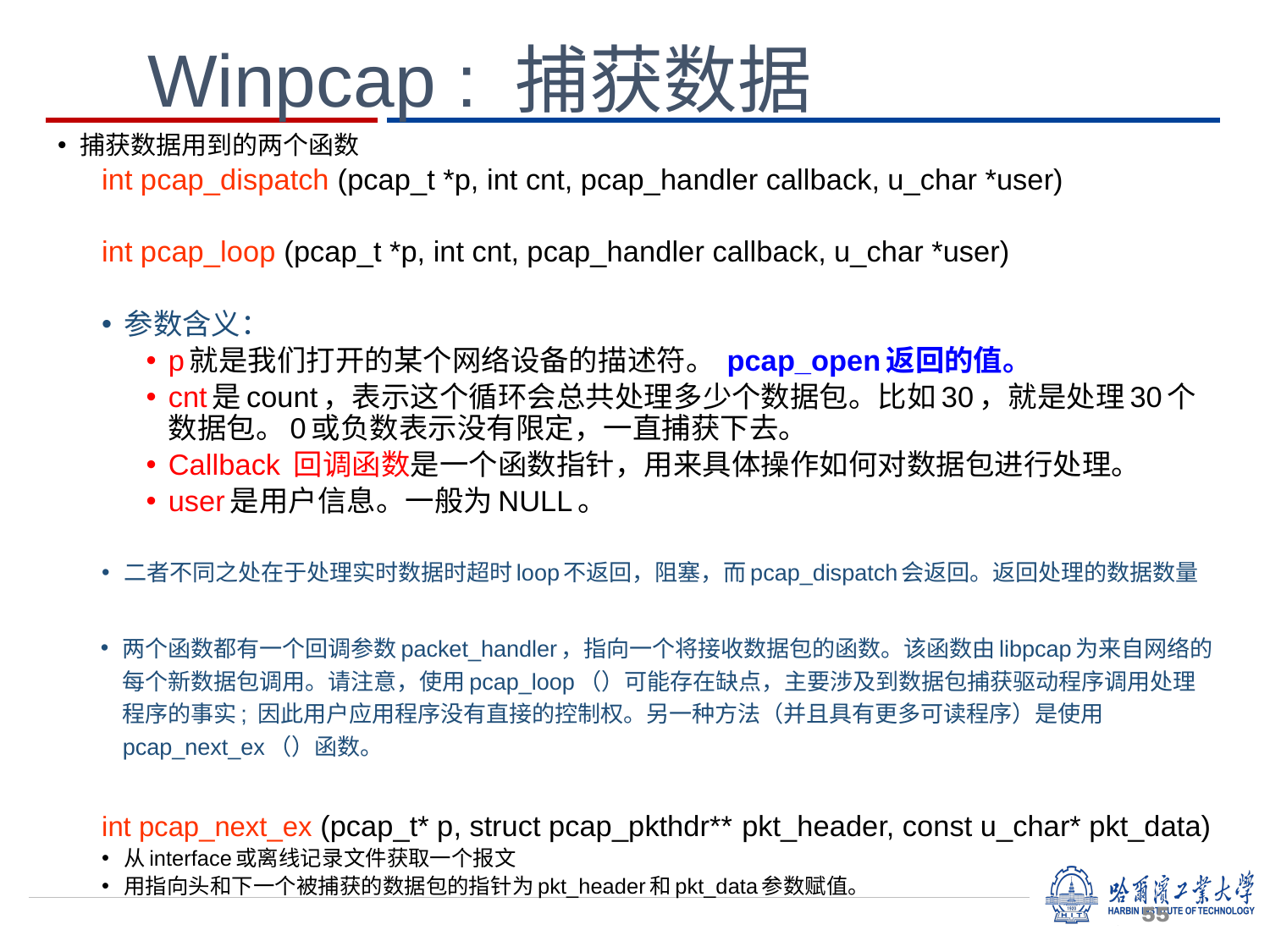

Winpcap : 捕获数据
捕获数据用到的两个函数
int pcap_dispatch (pcap_t *p, int cnt, pcap_handler callback, u_char *user)

int pcap_loop (pcap_t *p, int cnt, pcap_handler callback, u_char *user)

参数含义：
p就是我们打开的某个网络设备的描述符。 pcap_open返回的值。
cnt是count，表示这个循环会总共处理多少个数据包。比如30，就是处理30个数据包。0或负数表示没有限定，一直捕获下去。
Callback 回调函数是一个函数指针，用来具体操作如何对数据包进行处理。
user是用户信息。一般为NULL。

二者不同之处在于处理实时数据时超时loop不返回，阻塞，而pcap_dispatch会返回。返回处理的数据数量

两个函数都有一个回调参数packet_handler，指向一个将接收数据包的函数。该函数由libpcap为来自网络的每个新数据包调用。请注意，使用pcap_loop（）可能存在缺点，主要涉及到数据包捕获驱动程序调用处理程序的事实; 因此用户应用程序没有直接的控制权。另一种方法（并且具有更多可读程序）是使用pcap_next_ex（）函数。

int pcap_next_ex (pcap_t* p, struct pcap_pkthdr**	pkt_header, const u_char* pkt_data)
从interface或离线记录文件获取一个报文
用指向头和下一个被捕获的数据包的指针为pkt_header和pkt_data参数赋值。
55